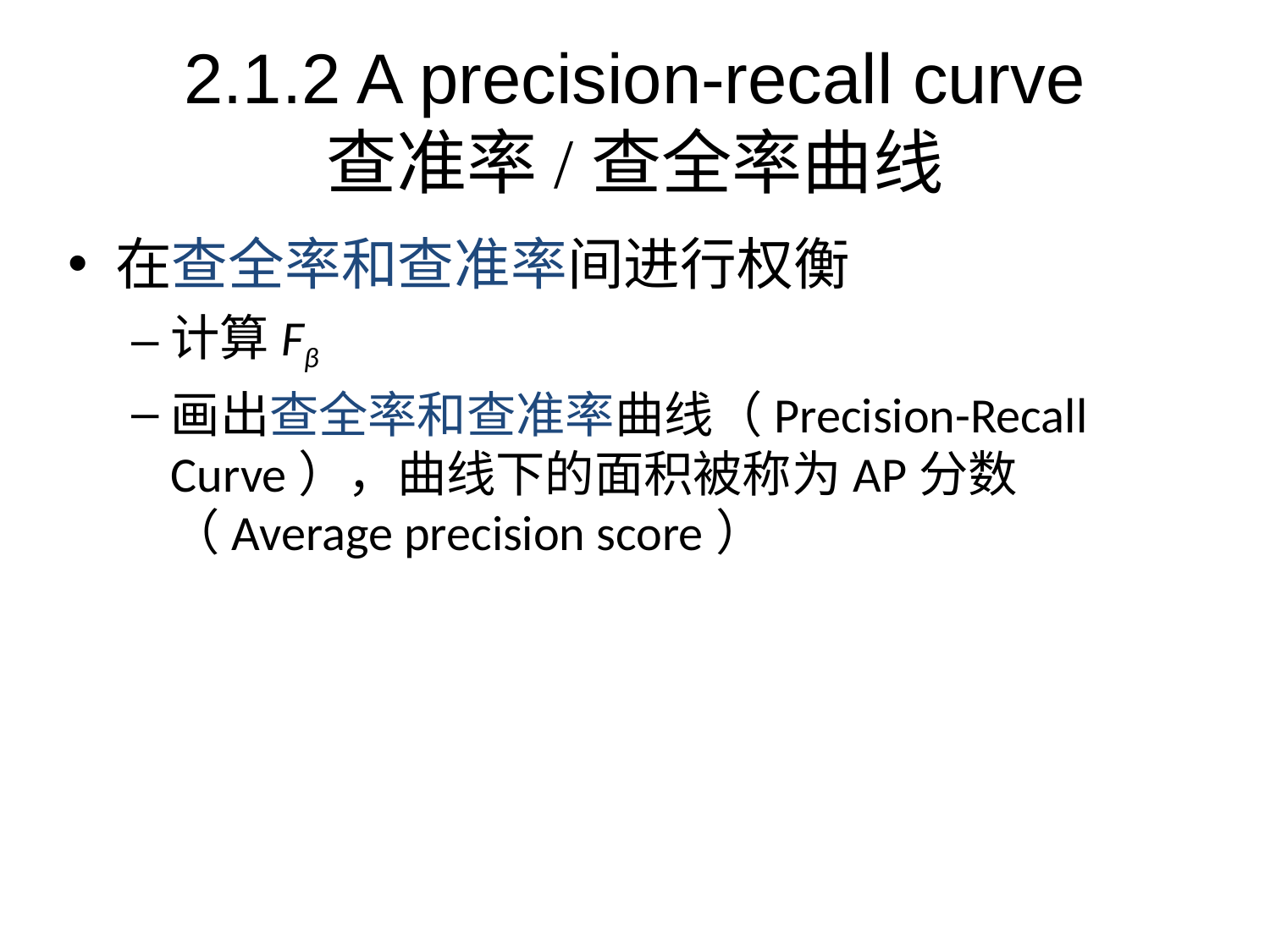

# 2.1.2 A precision-recall curve 查准率/查全率曲线
在查全率和查准率间进行权衡
计算Fβ
画出查全率和查准率曲线（Precision-Recall Curve），曲线下的面积被称为AP分数（Average precision score）